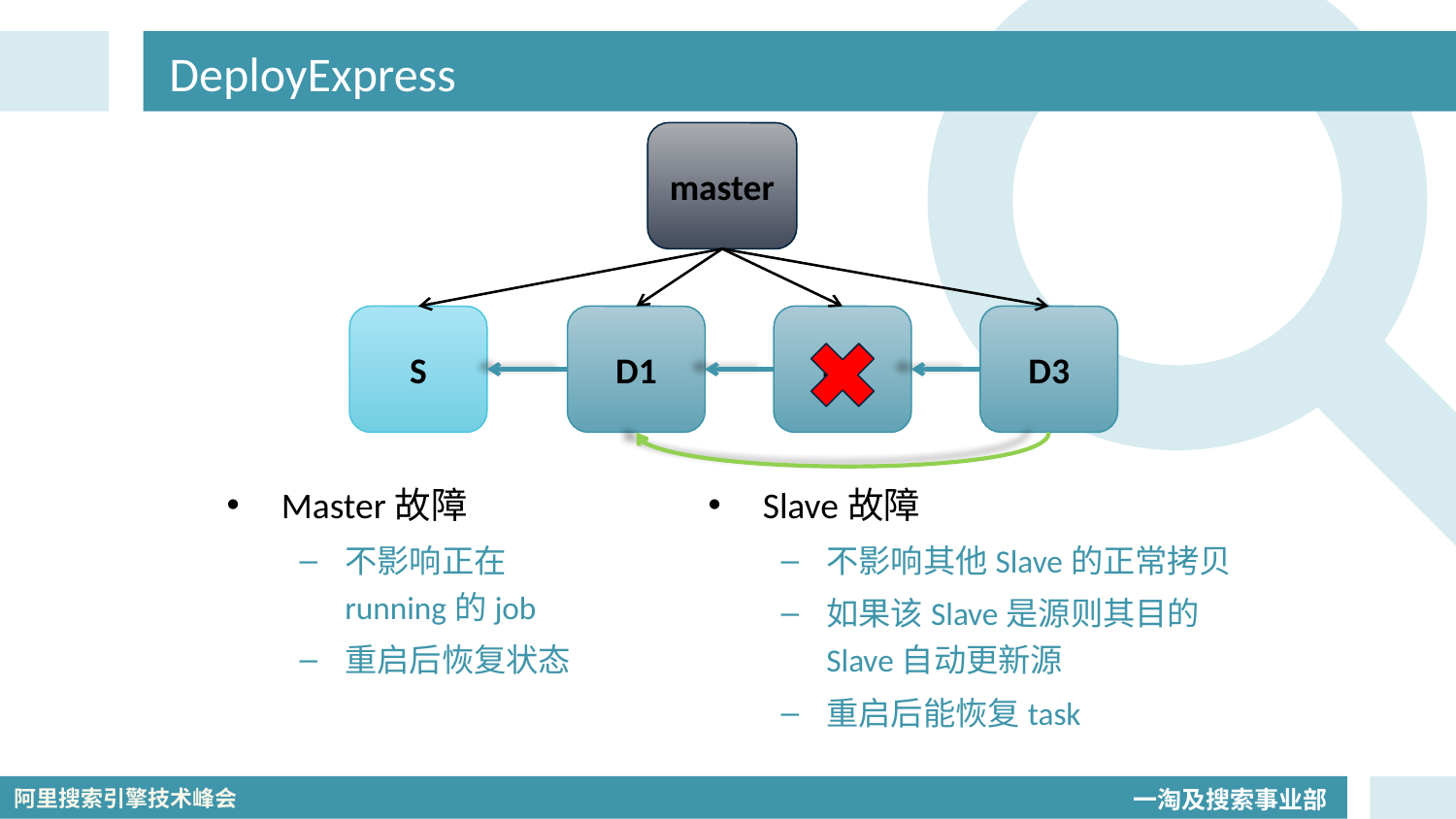

# DeployExpress
master
S
D1
D2
D3

Master故障
不影响正在running的job
重启后恢复状态
Slave故障
不影响其他Slave的正常拷贝
如果该Slave是源则其目的Slave自动更新源
重启后能恢复task